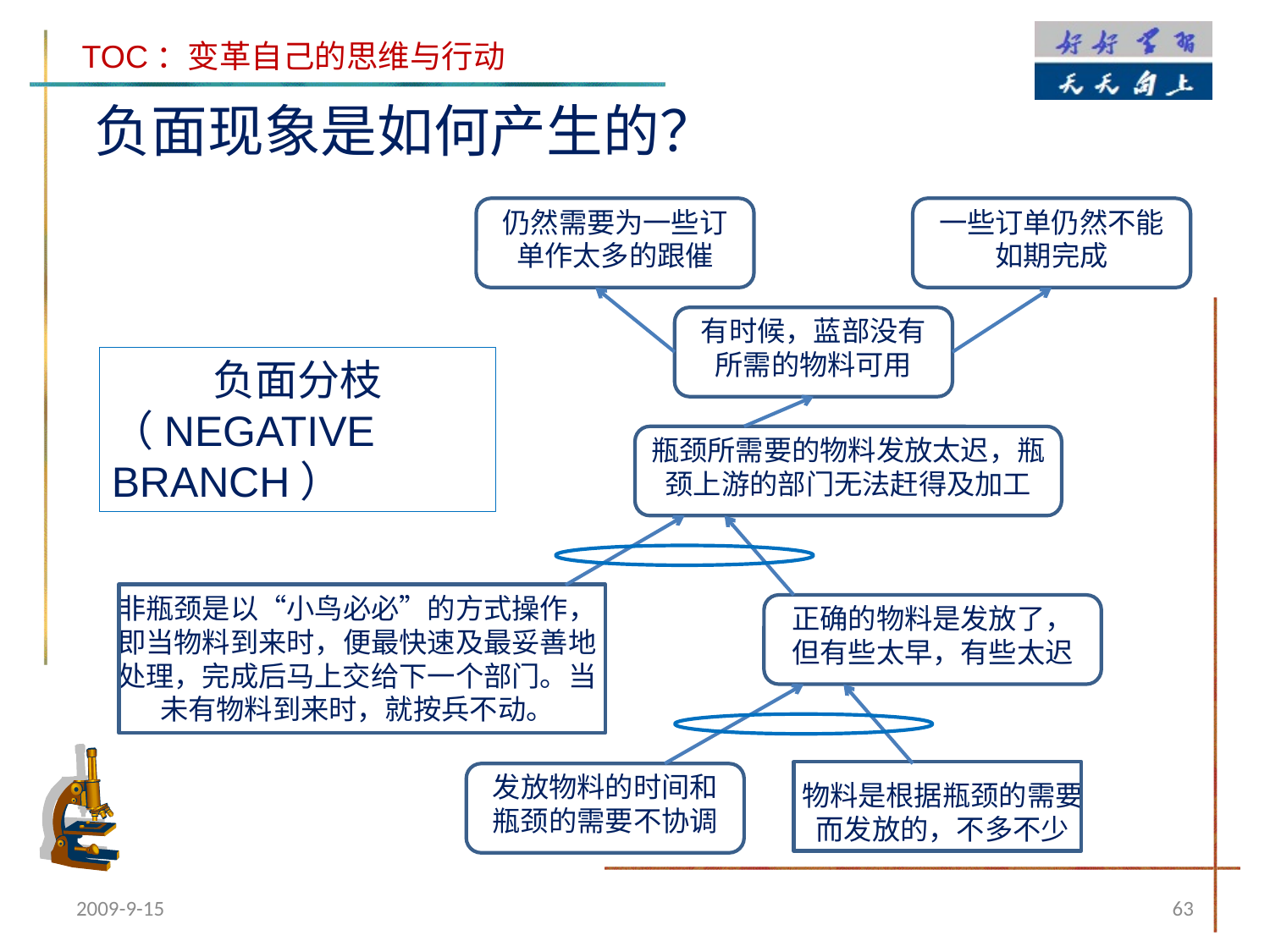

负面现象是如何产生的？

仍然需要为一些订单作太多的跟催

一些订单仍然不能如期完成

有时候，蓝部没有所需的物料可用
负面分枝
（NEGATIVE BRANCH）

瓶颈所需要的物料发放太迟，瓶颈上游的部门无法赶得及加工

非瓶颈是以“小鸟必必”的方式操作，即当物料到来时，便最快速及最妥善地处理，完成后马上交给下一个部门。当未有物料到来时，就按兵不动。

正确的物料是发放了，但有些太早，有些太迟

发放物料的时间和瓶颈的需要不协调
物料是根据瓶颈的需要而发放的，不多不少
2009-9-15
63